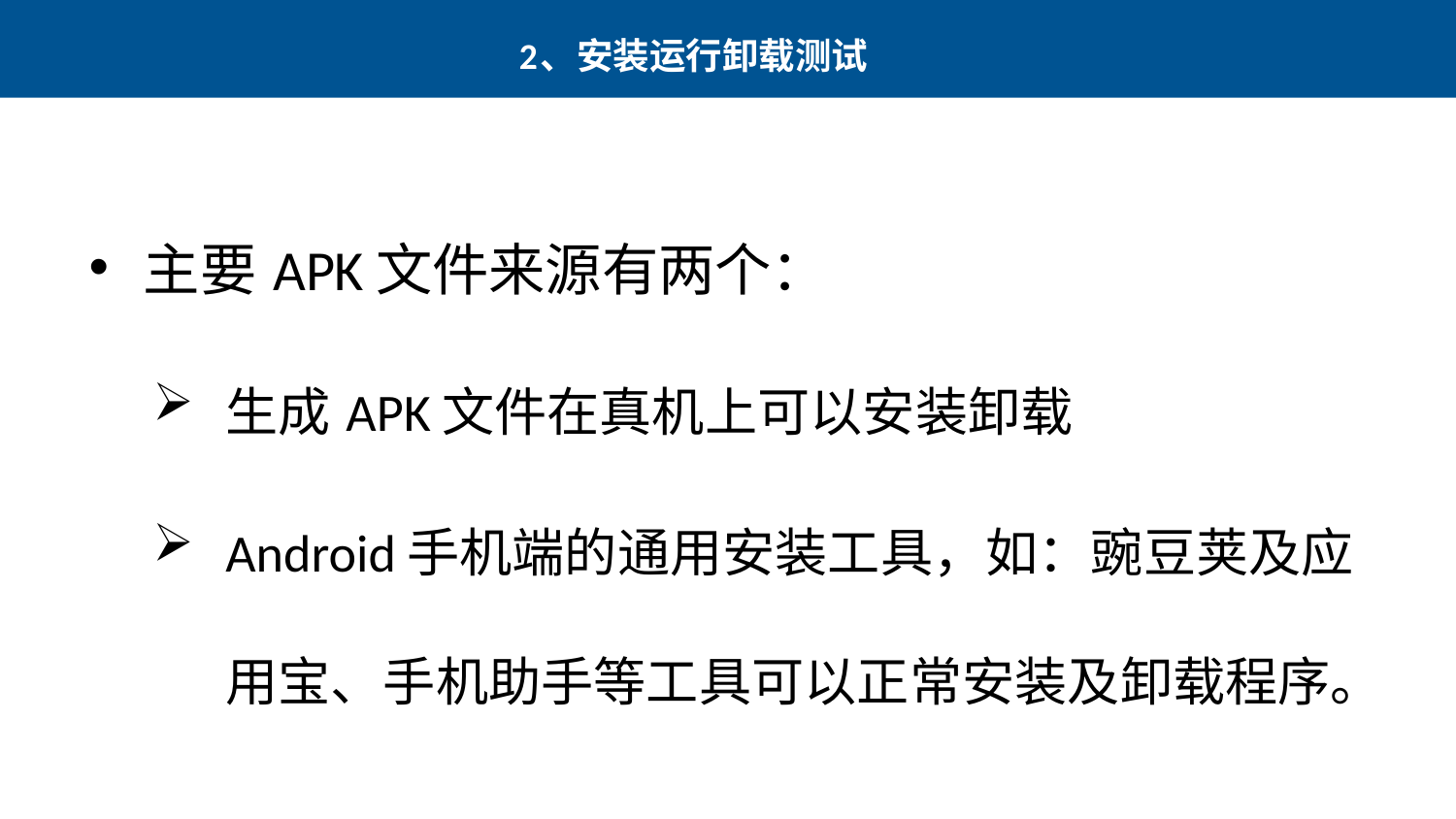

2、安装运行卸载测试
主要APK文件来源有两个：
生成APK文件在真机上可以安装卸载
Android手机端的通用安装工具，如：豌豆荚及应用宝、手机助手等工具可以正常安装及卸载程序。